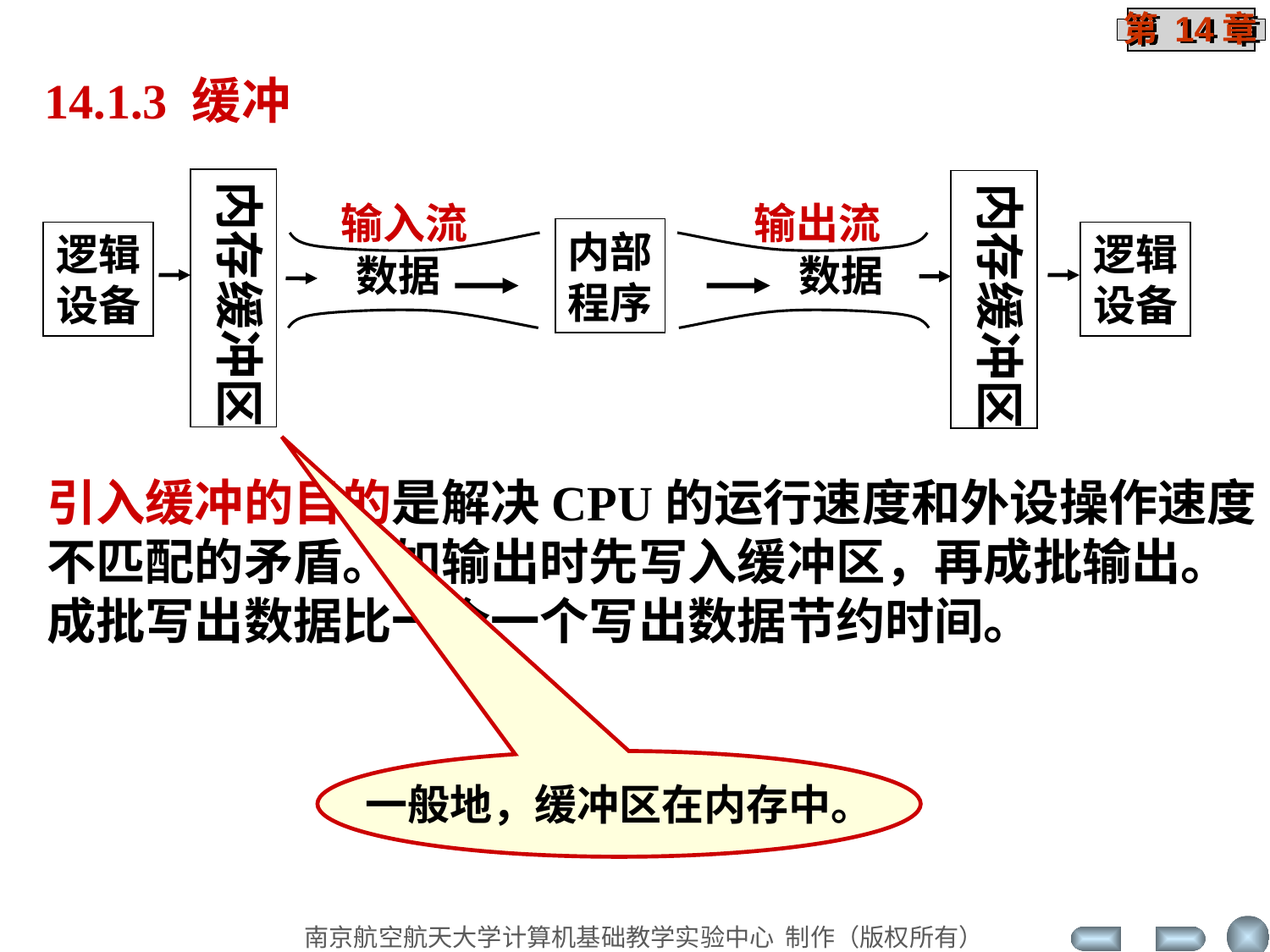

14.1.3 缓冲
内存缓冲区
内存缓冲区
输入流
输出流

内部
程序
逻辑
设备
逻辑
设备

数据
数据

引入缓冲的目的是解决CPU的运行速度和外设操作速度
不匹配的矛盾。如输出时先写入缓冲区，再成批输出。
成批写出数据比一个一个写出数据节约时间。
一般地，缓冲区在内存中。